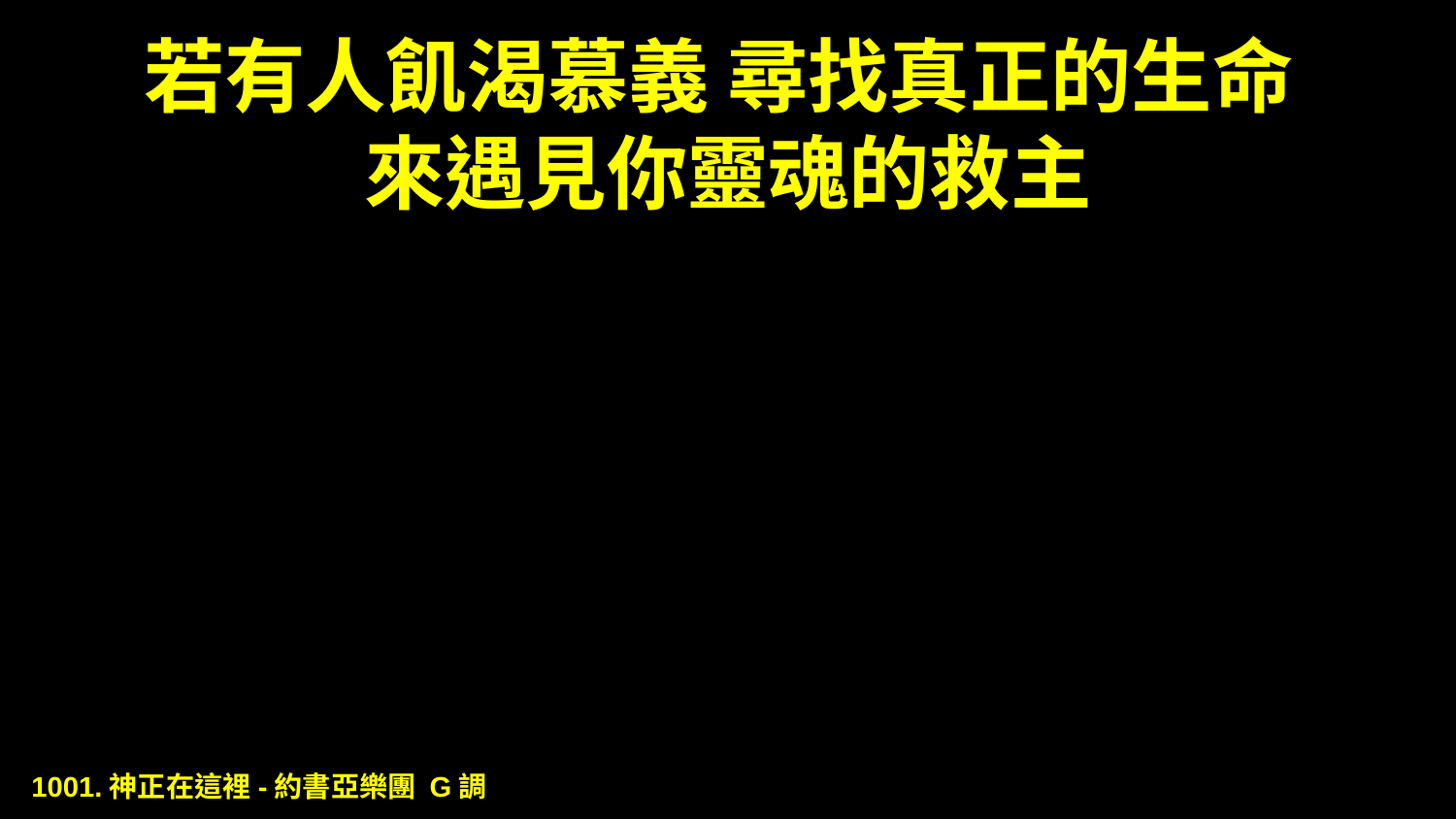

# 若有人飢渴慕義 尋找真正的生命 來遇見你靈魂的救主
1001.神正在這裡-約書亞樂團 G調